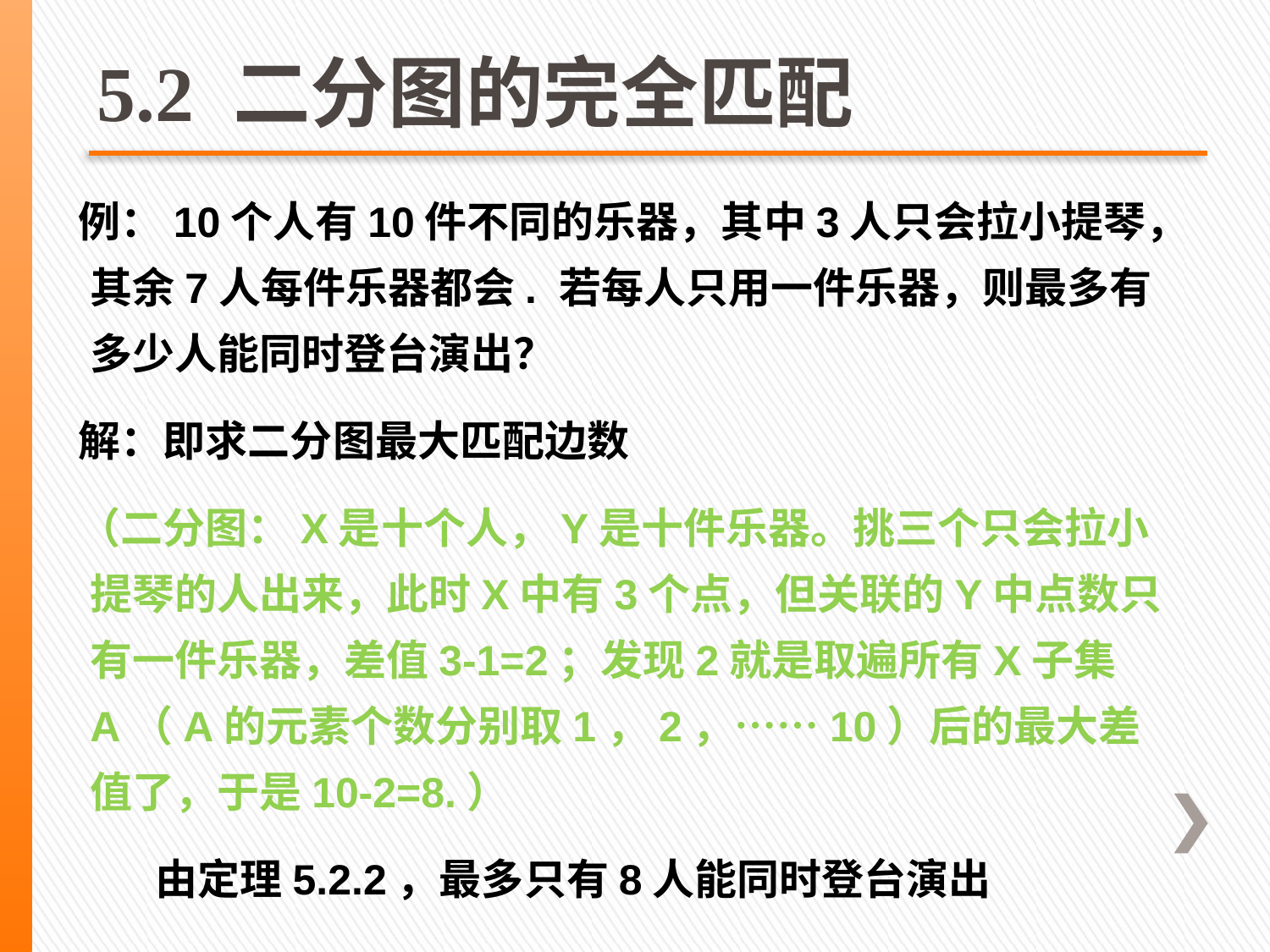

# 5.2 二分图的完全匹配
例：10个人有10件不同的乐器，其中3人只会拉小提琴，其余7人每件乐器都会. 若每人只用一件乐器，则最多有多少人能同时登台演出？
解：即求二分图最大匹配边数
（二分图：X是十个人，Y是十件乐器。挑三个只会拉小提琴的人出来，此时X中有3个点，但关联的Y中点数只有一件乐器，差值3-1=2；发现2就是取遍所有X子集A（A的元素个数分别取1，2，……10）后的最大差值了，于是10-2=8.）
       由定理5.2.2，最多只有8人能同时登台演出